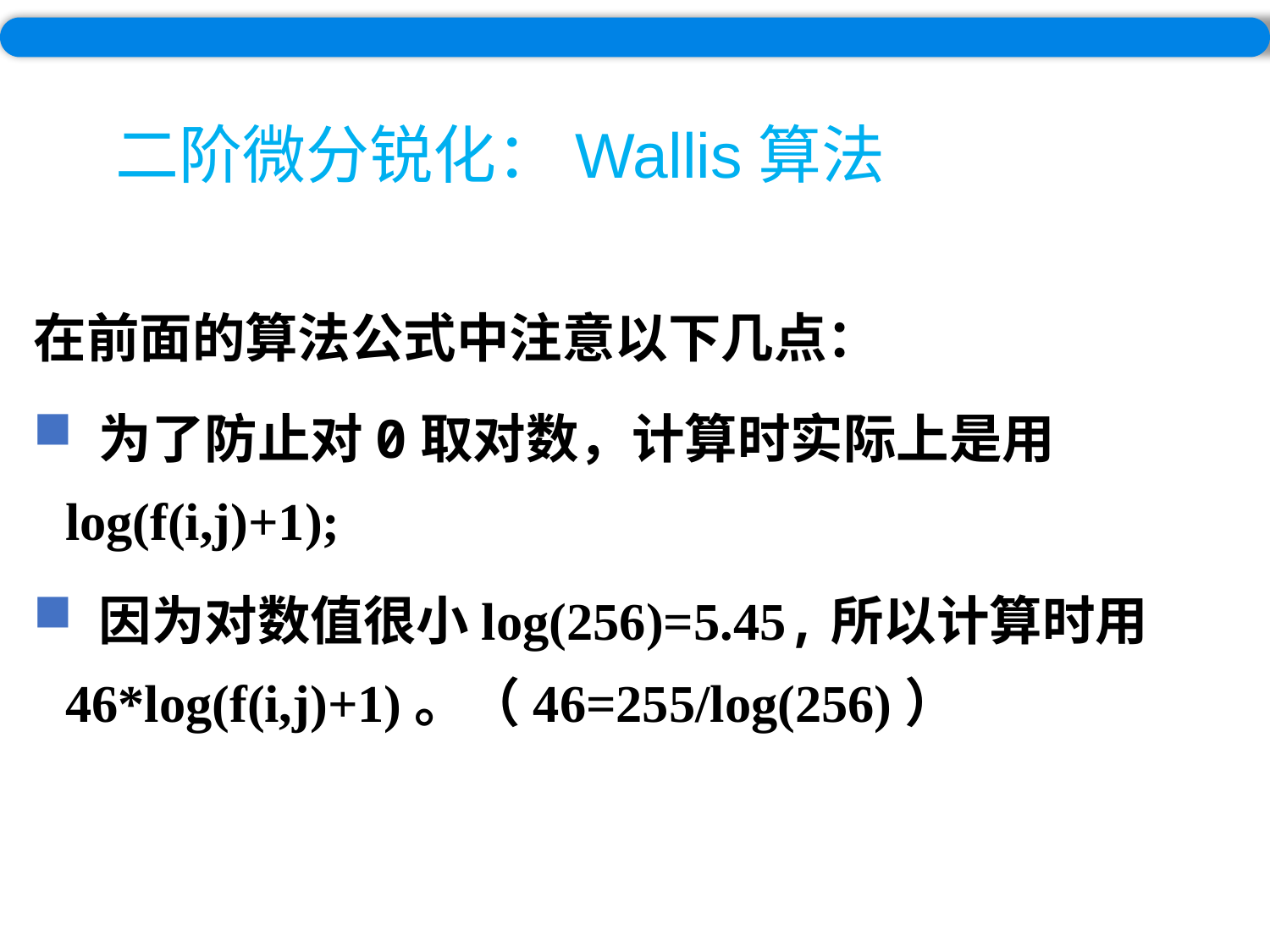

# 二阶微分锐化：Wallis算法
在前面的算法公式中注意以下几点：
 为了防止对0取对数，计算时实际上是用log(f(i,j)+1);
 因为对数值很小log(256)=5.45,所以计算时用46*log(f(i,j)+1)。（46=255/log(256)）